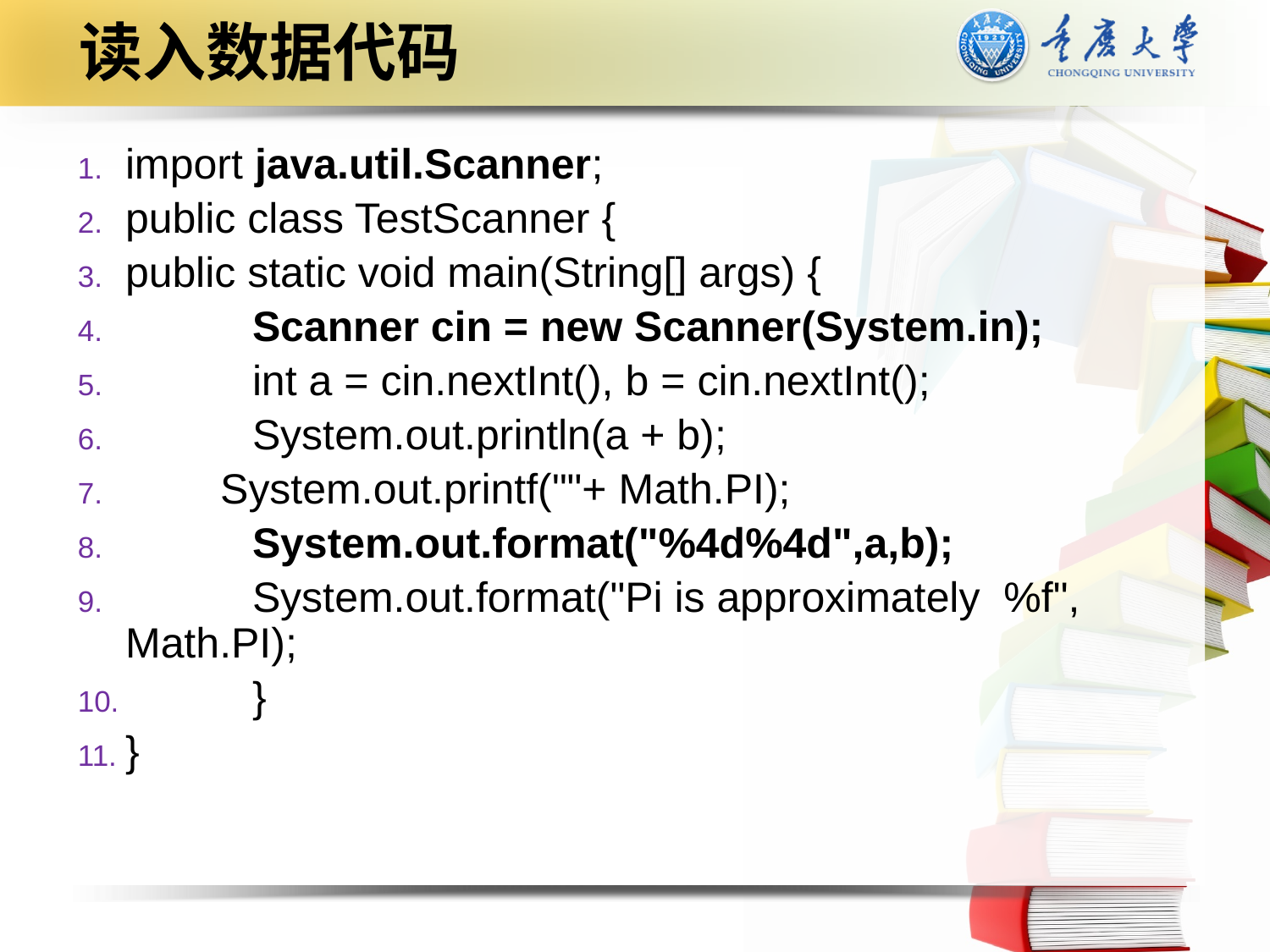

# 读入数据代码
import java.util.Scanner;
public class TestScanner {
public static void main(String[] args) {
	Scanner cin = new Scanner(System.in);
	int a = cin.nextInt(), b = cin.nextInt();
	System.out.println(a + b);
        System.out.printf(""+ Math.PI);
    	System.out.format("%4d%4d",a,b);
     	System.out.format("Pi is approximately  %f", Math.PI);
	}
}

22